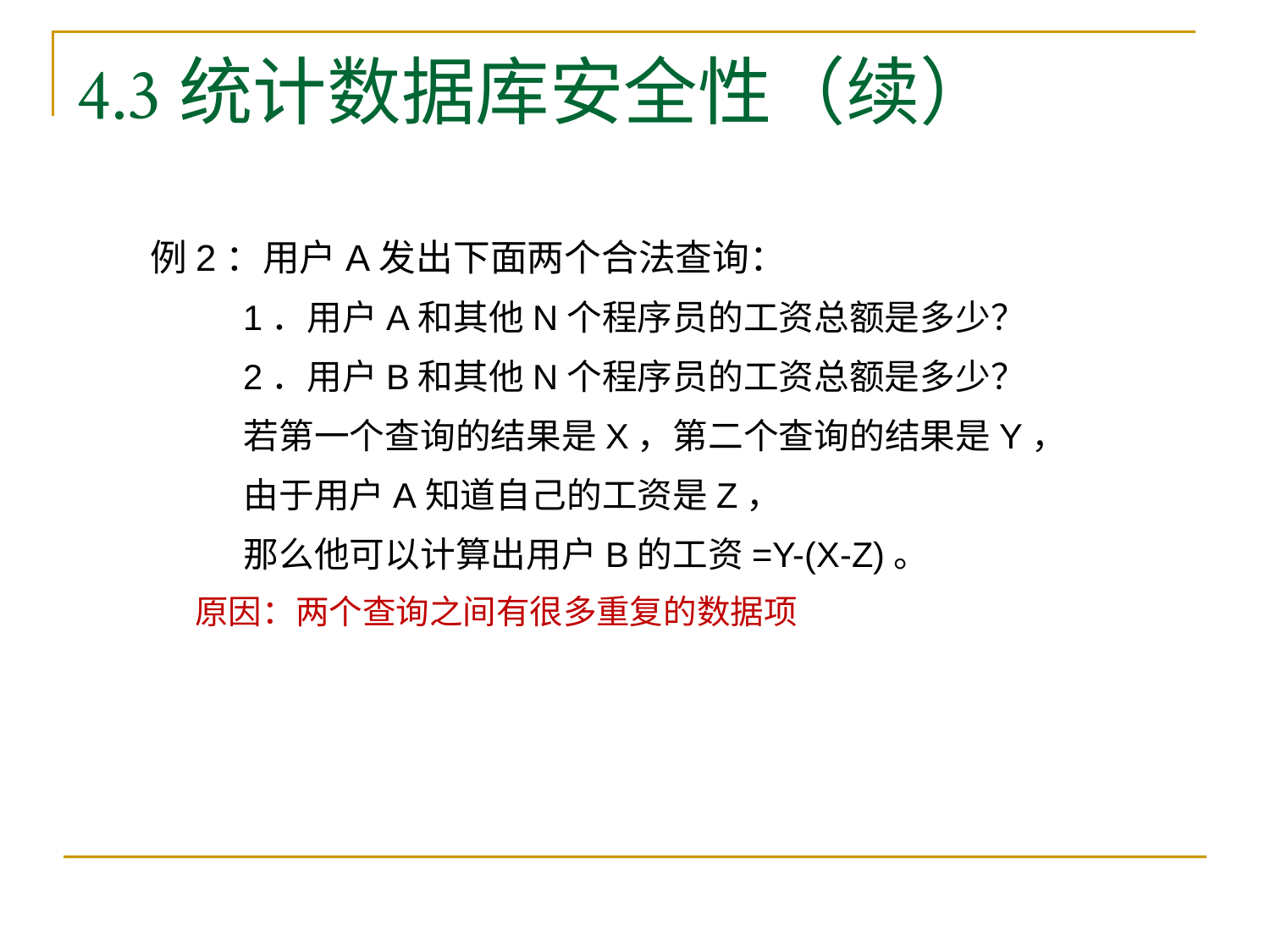

# 4.3统计数据库安全性（续）
例2：用户A发出下面两个合法查询：
1．用户A和其他N个程序员的工资总额是多少？
2．用户B和其他N个程序员的工资总额是多少？
若第一个查询的结果是X，第二个查询的结果是Y，
由于用户A知道自己的工资是Z，
那么他可以计算出用户B的工资=Y-(X-Z)。
     原因：两个查询之间有很多重复的数据项